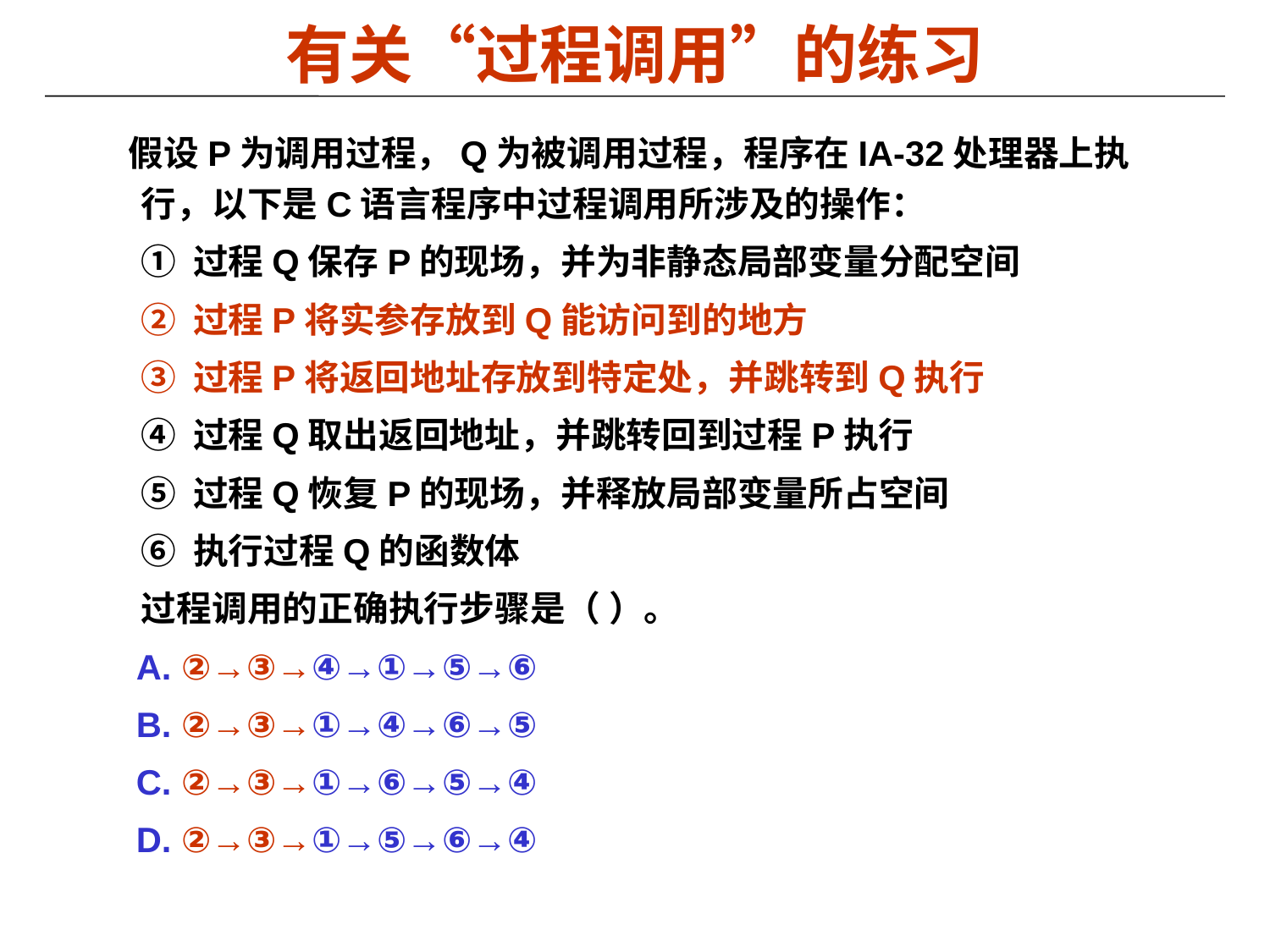

# 有关“过程调用”的练习
      假设P为调用过程，Q为被调用过程，程序在IA-32处理器上执行，以下是C语言程序中过程调用所涉及的操作：
	① 过程Q保存P的现场，并为非静态局部变量分配空间
	② 过程P将实参存放到Q能访问到的地方
	③ 过程P将返回地址存放到特定处，并跳转到Q执行
	④ 过程Q取出返回地址，并跳转回到过程P执行
	⑤ 过程Q恢复P的现场，并释放局部变量所占空间
	⑥ 执行过程Q的函数体
	过程调用的正确执行步骤是（ ）。
      A. ②→③→④→①→⑤→⑥
      B. ②→③→①→④→⑥→⑤
      C. ②→③→①→⑥→⑤→④
      D. ②→③→①→⑤→⑥→④